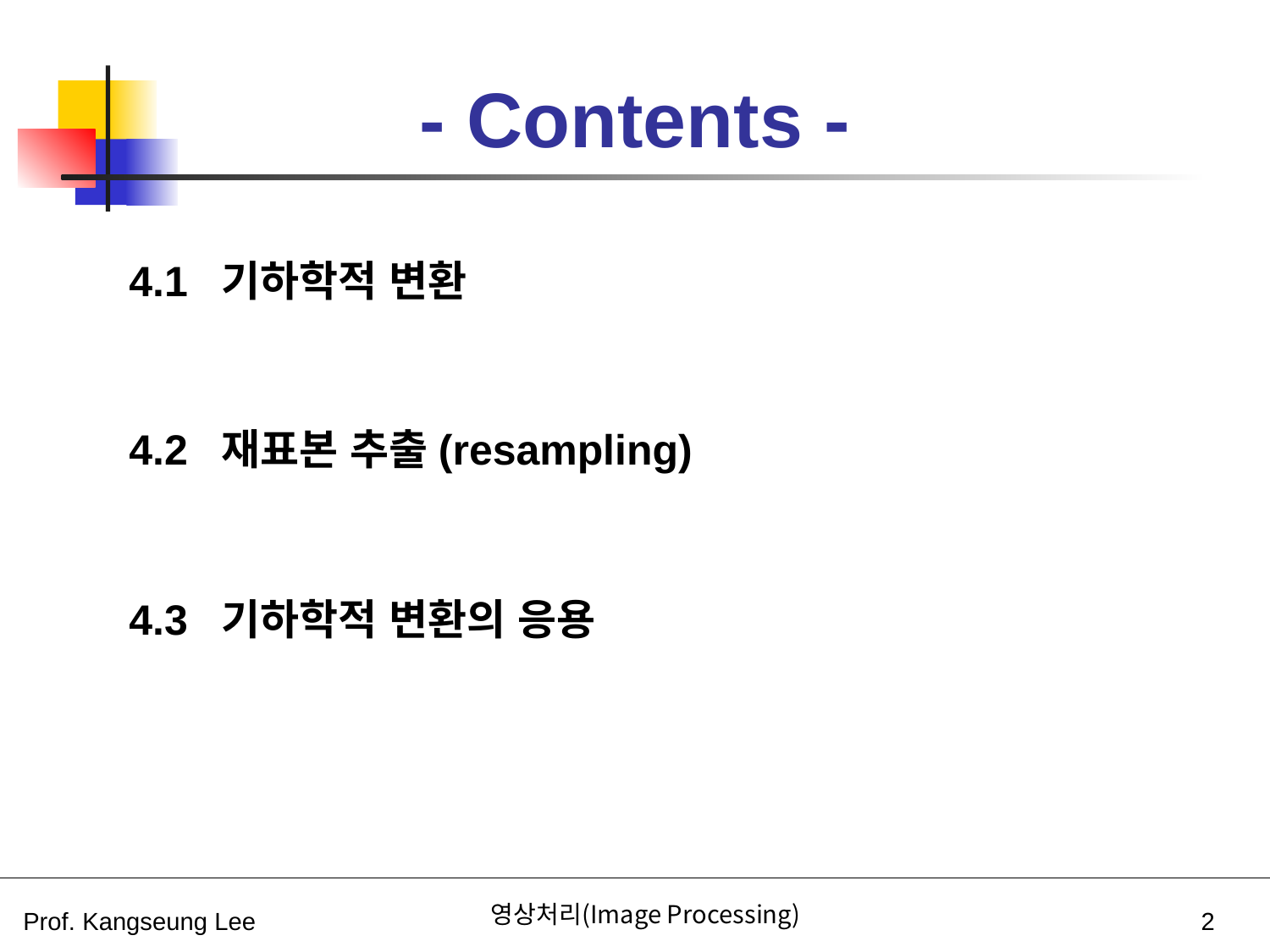

# - Contents -
4.1  기하학적 변환

4.2  재표본 추출(resampling)

4.3  기하학적 변환의 응용
영상처리(Image Processing)
2